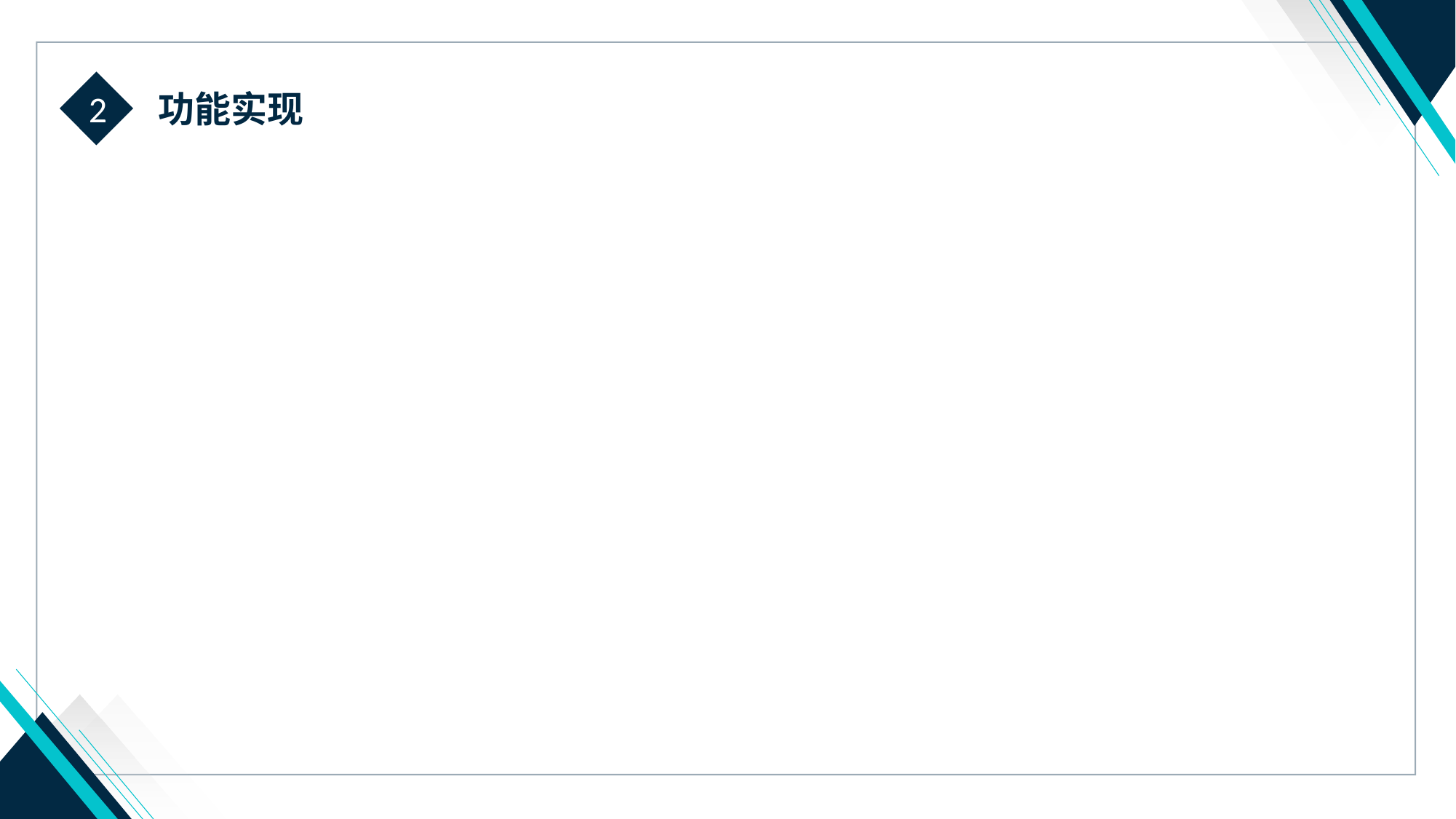

2
功能实现
Founder of Campus number of Daohusu
Founder of Campus number of Daohusu